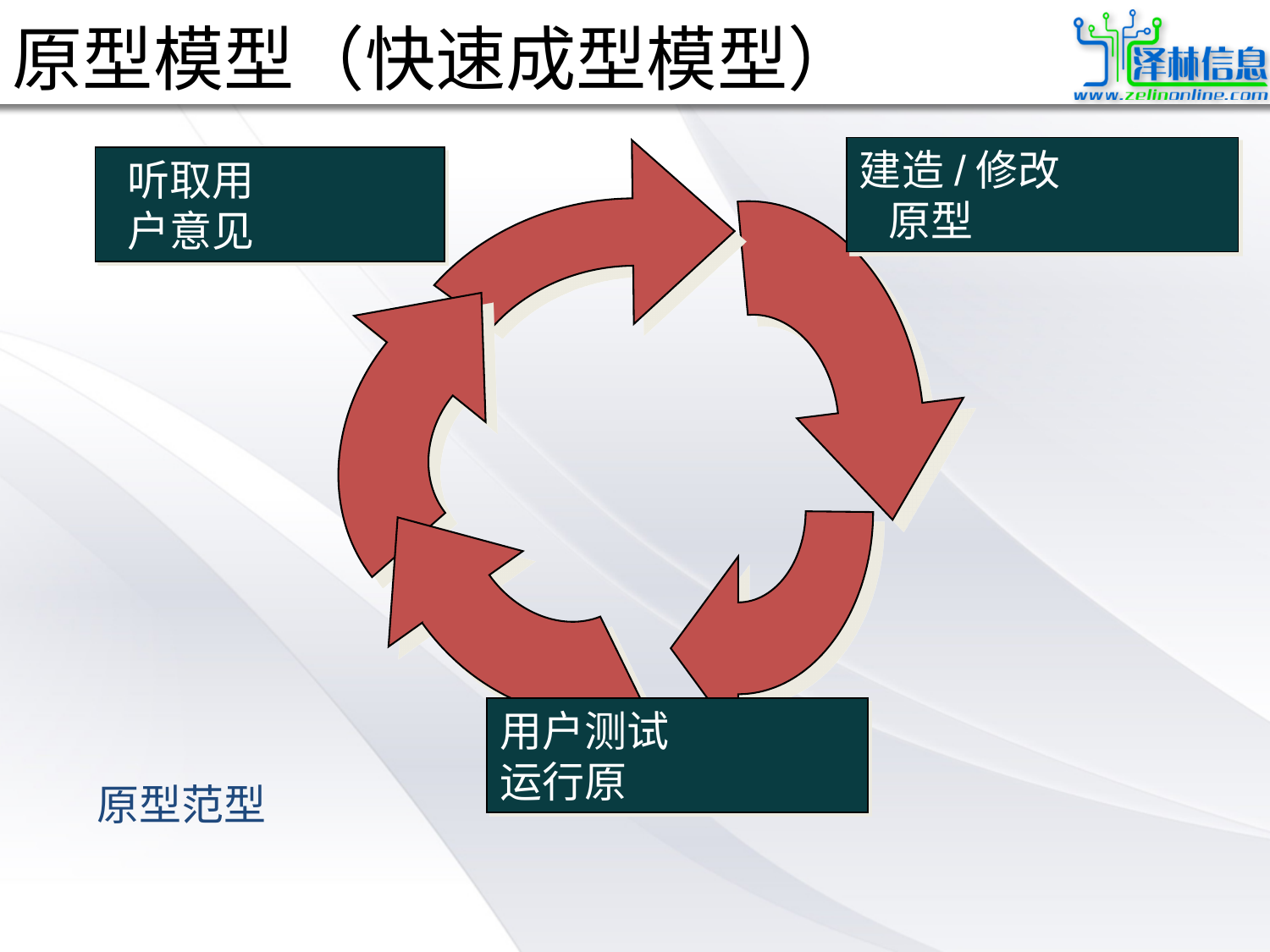

# 原型模型（快速成型模型）
建造/修改
  原型
 听取用
 户意见

用户测试
运行原
原型范型